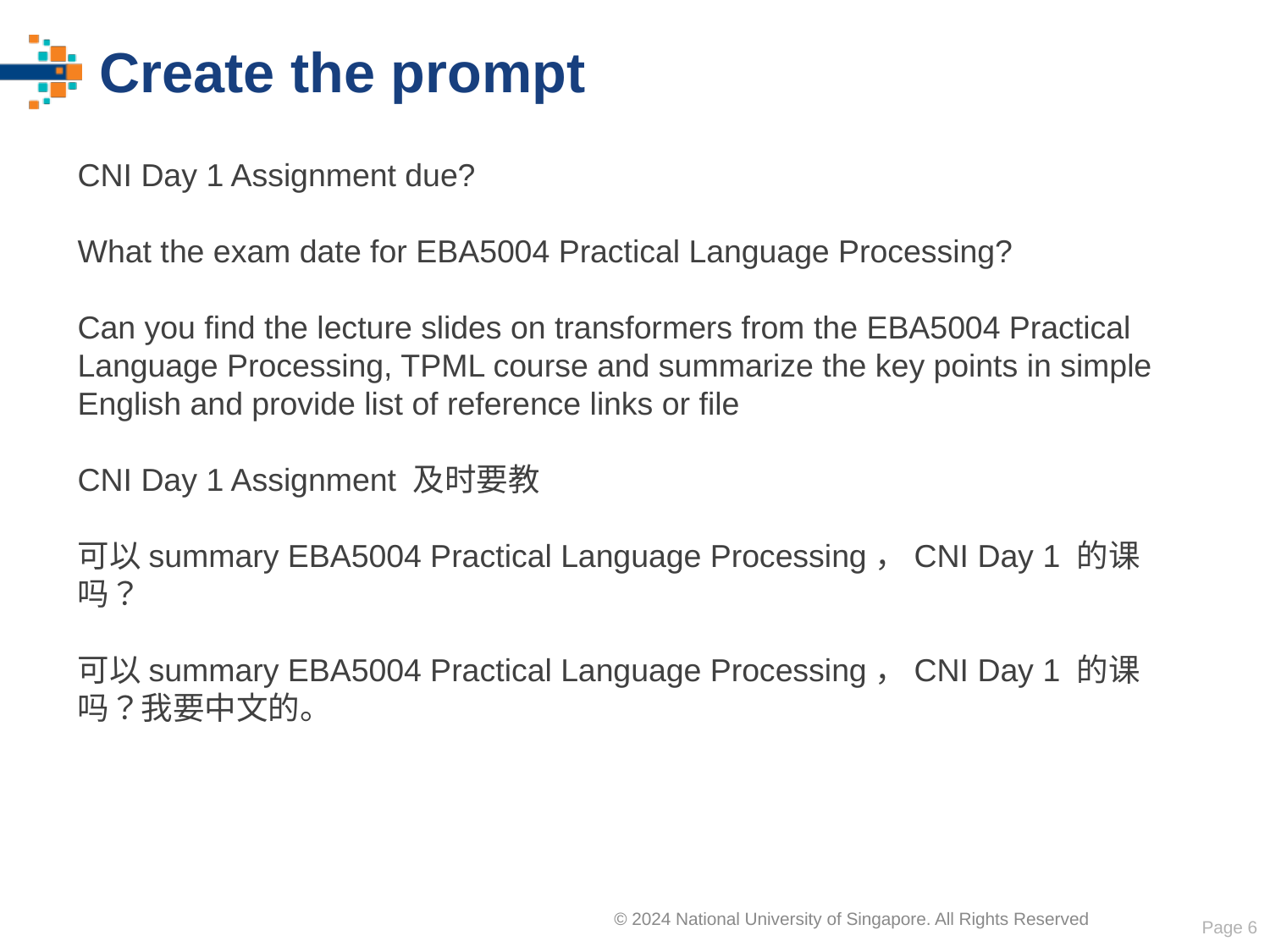

Create the prompt
CNI Day 1 Assignment due?

What the exam date for EBA5004 Practical Language Processing?

Can you find the lecture slides on transformers from the EBA5004 Practical Language Processing, TPML course and summarize the key points in simple English and provide list of reference links or file

CNI Day 1 Assignment 及时要教

可以summary EBA5004 Practical Language Processing，CNI Day 1 的课吗？

可以summary EBA5004 Practical Language Processing，CNI Day 1 的课吗？我要中文的。

Page 6